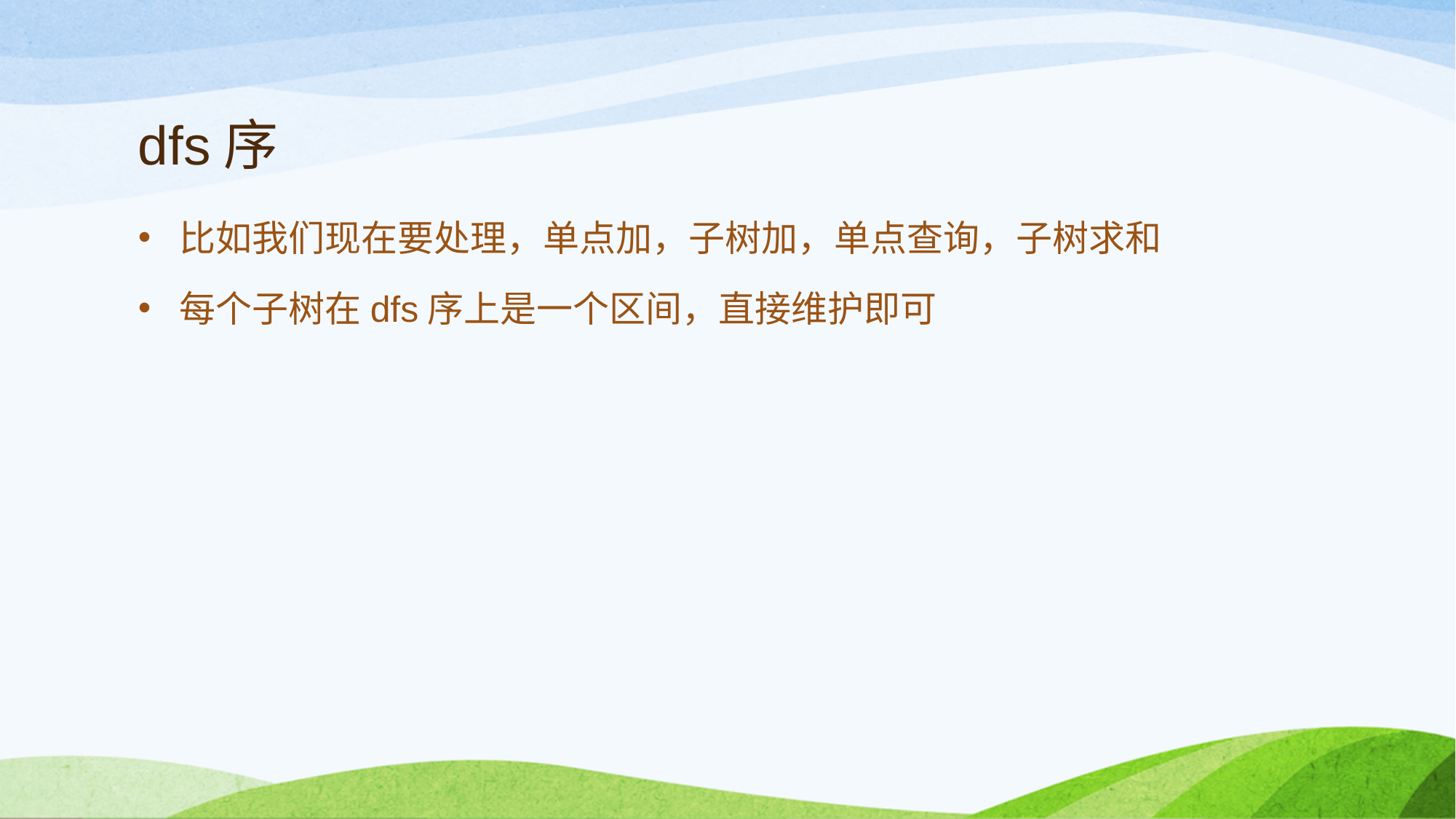

# dfs序
比如我们现在要处理，单点加，子树加，单点查询，子树求和
每个子树在dfs序上是一个区间，直接维护即可